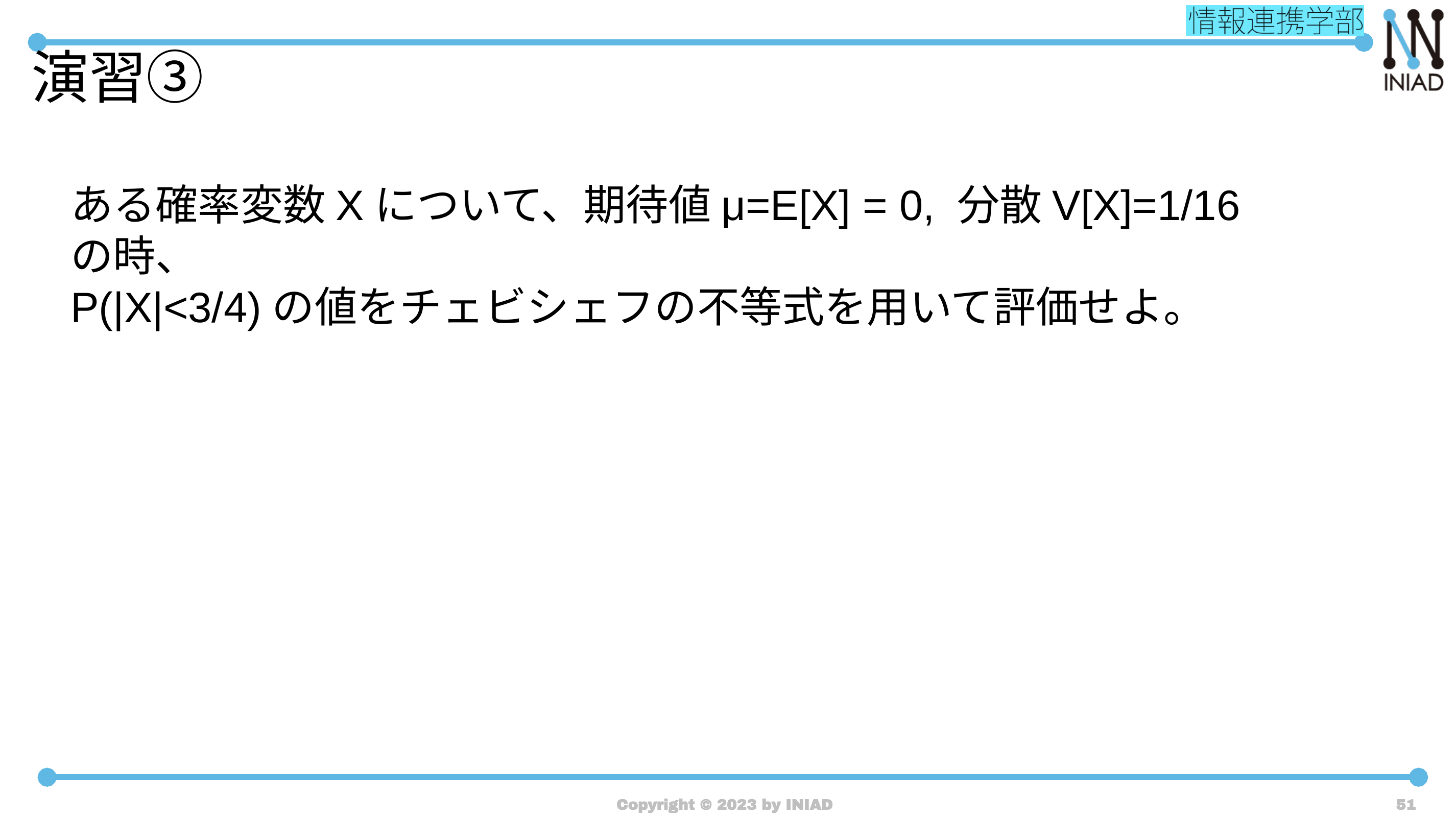

# 演習③
ある確率変数Xについて、期待値μ=E[X] = 0, 分散V[X]=1/16　の時、
P(|X|<3/4)の値をチェビシェフの不等式を用いて評価せよ。
Copyright © 2023 by INIAD
51